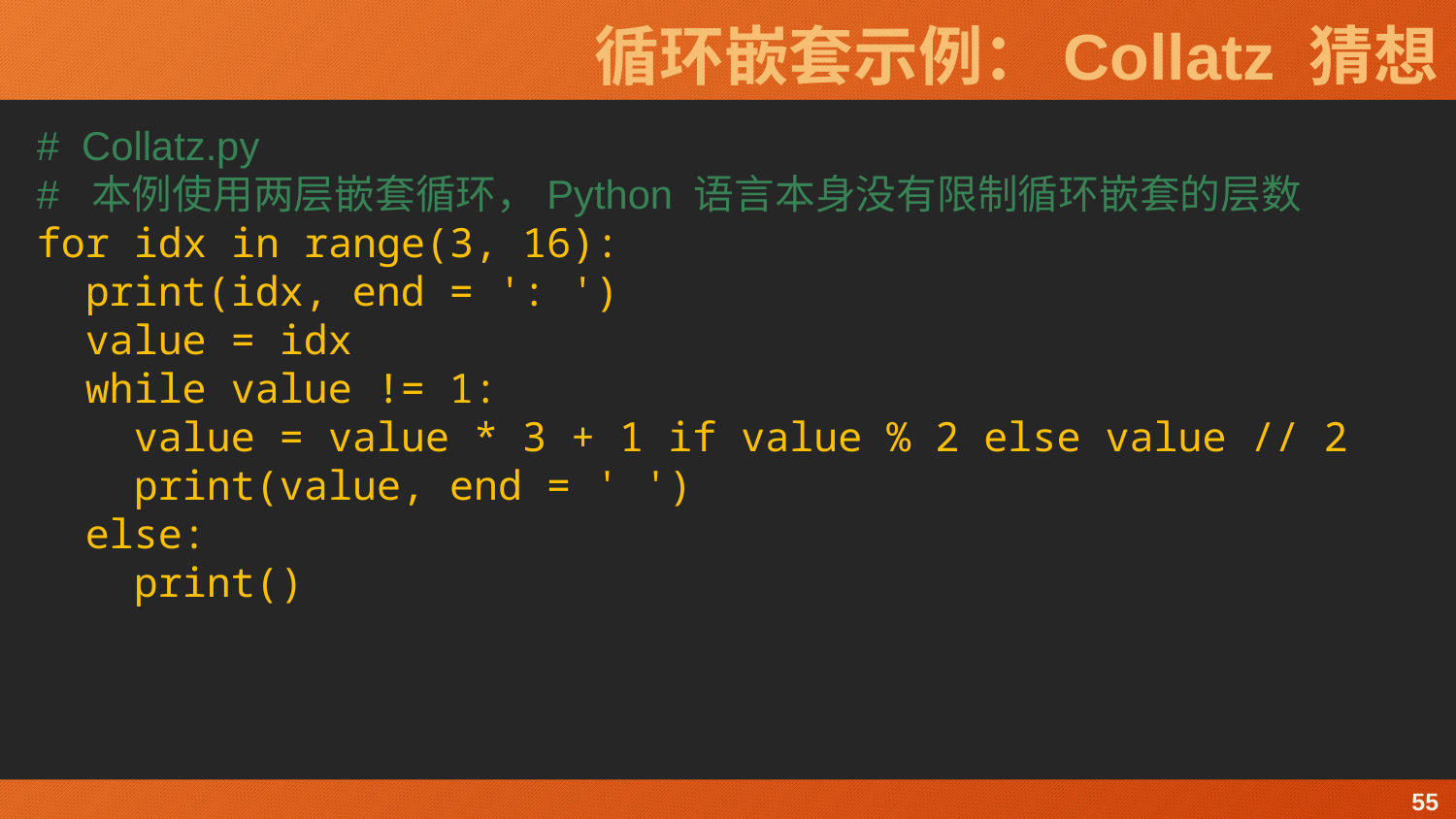

# 循环嵌套示例：Collatz 猜想
#  Collatz.py
#  本例使用两层嵌套循环，Python 语言本身没有限制循环嵌套的层数
for idx in range(3, 16):
  print(idx, end = ': ')
  value = idx
  while value != 1:
    value = value * 3 + 1 if value % 2 else value // 2
    print(value, end = ' ')
  else:
    print()
55